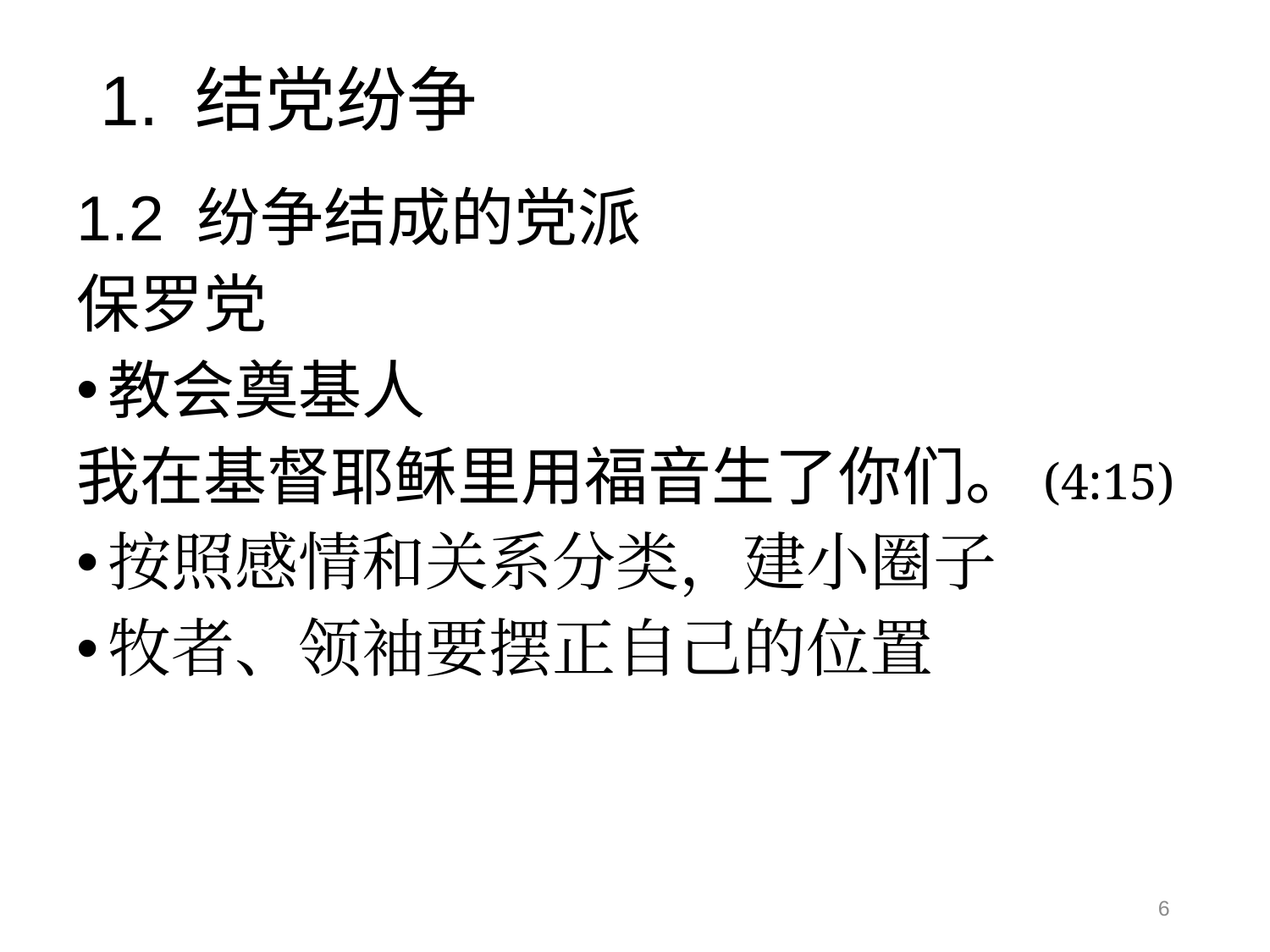

# 1. 结党纷争
1.2 纷争结成的党派
保罗党
教会奠基人
我在基督耶稣里用福音生了你们。(4:15)
按照感情和关系分类，建小圈子
牧者、领袖要摆正自己的位置
6